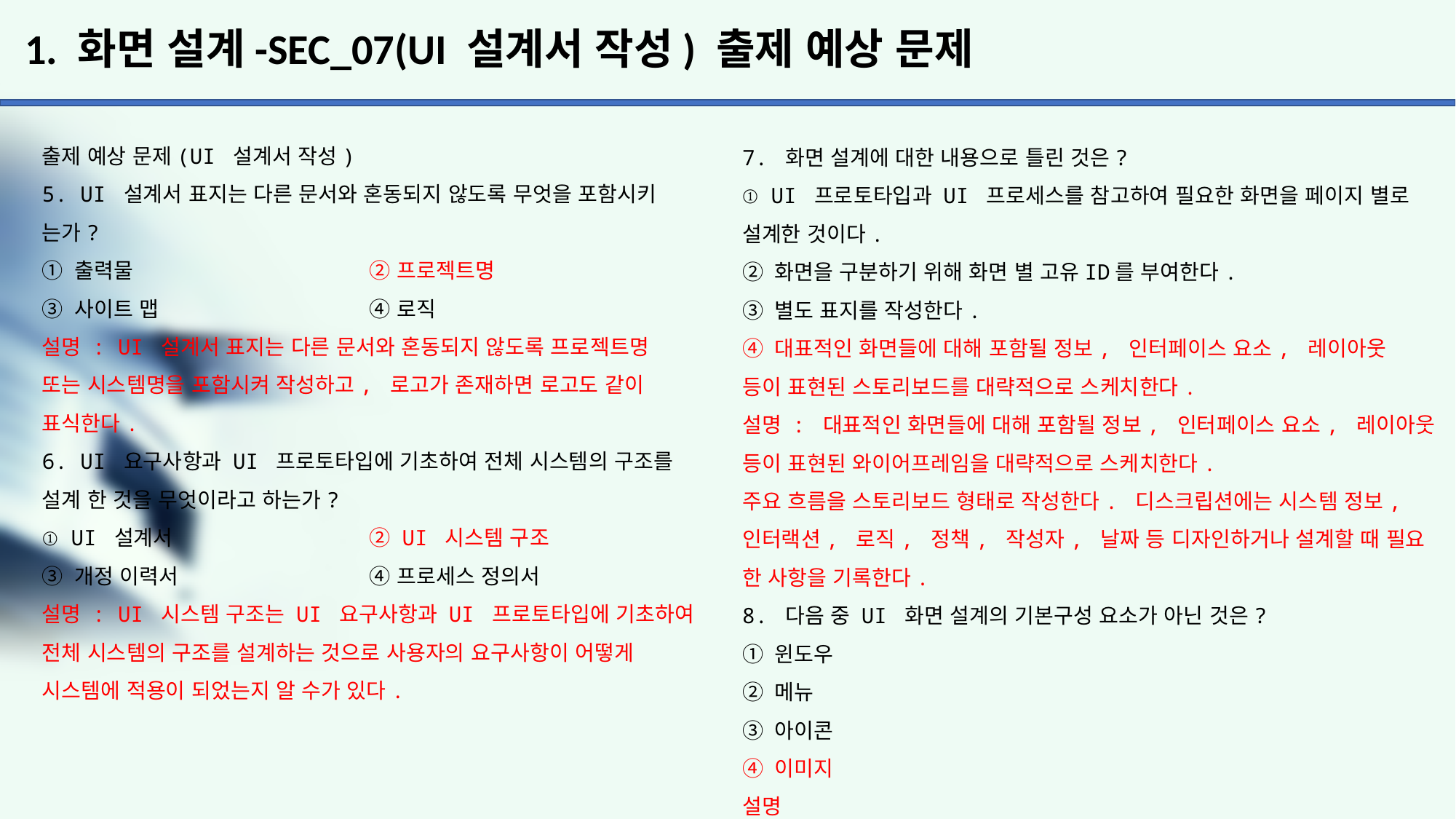

# 1. 화면 설계-SEC_07(UI 설계서 작성) 출제 예상 문제
출제 예상 문제(UI 설계서 작성)
5. UI 설계서 표지는 다른 문서와 혼동되지 않도록 무엇을 포함시키
는가?
① 출력물			② 프로젝트명
③ 사이트 맵		④ 로직
설명 : UI 설계서 표지는 다른 문서와 혼동되지 않도록 프로젝트명
또는 시스템명을 포함시켜 작성하고, 로고가 존재하면 로고도 같이
표식한다.
6. UI 요구사항과 UI 프로토타입에 기초하여 전체 시스템의 구조를 설계 한 것을 무엇이라고 하는가?
① UI 설계서		② UI 시스템 구조
③ 개정 이력서		④ 프로세스 정의서
설명 : UI 시스템 구조는 UI 요구사항과 UI 프로토타입에 기초하여
전체 시스템의 구조를 설계하는 것으로 사용자의 요구사항이 어떻게
시스템에 적용이 되었는지 알 수가 있다.
7. 화면 설계에 대한 내용으로 틀린 것은?
① UI 프로토타입과 UI 프로세스를 참고하여 필요한 화면을 페이지 별로 설계한 것이다.
② 화면을 구분하기 위해 화면 별 고유ID를 부여한다.
③ 별도 표지를 작성한다.
④ 대표적인 화면들에 대해 포함될 정보, 인터페이스 요소, 레이아웃
등이 표현된 스토리보드를 대략적으로 스케치한다.
설명 : 대표적인 화면들에 대해 포함될 정보, 인터페이스 요소, 레이아웃 등이 표현된 와이어프레임을 대략적으로 스케치한다.
주요 흐름을 스토리보드 형태로 작성한다. 디스크립션에는 시스템 정보,
인터랙션, 로직, 정책, 작성자, 날짜 등 디자인하거나 설계할 때 필요
한 사항을 기록한다.
8. 다음 중 UI 화면 설계의 기본구성 요소가 아닌 것은?
① 윈도우
② 메뉴
③ 아이콘
④ 이미지
설명
윈도우 : 키보드나 마우스 등을 통해 데이터 입력 및 결과를 보여주는
화면상의 표시 영역
메뉴 : 화면에서 수행할 기능들을 일정한 형태로 모아놓은 인터페이스
이다. 사용자로 하여금 기능 선택을 수월하게 한다.
아이콘 : 수행하고자 하는 동작, 동작의 대상 등을 조그마한 그림 형태
로 표현한 인터페이스이다.아이콘의 크기는 동일하거나 규칙적인 크기
안에서 제공해야 된다.
포인터 : 입력이 이뤄지는 지점을 알려주는 화면상의 커서이다. 시스템
상태를 포인터의 모양으로도 표시한다.